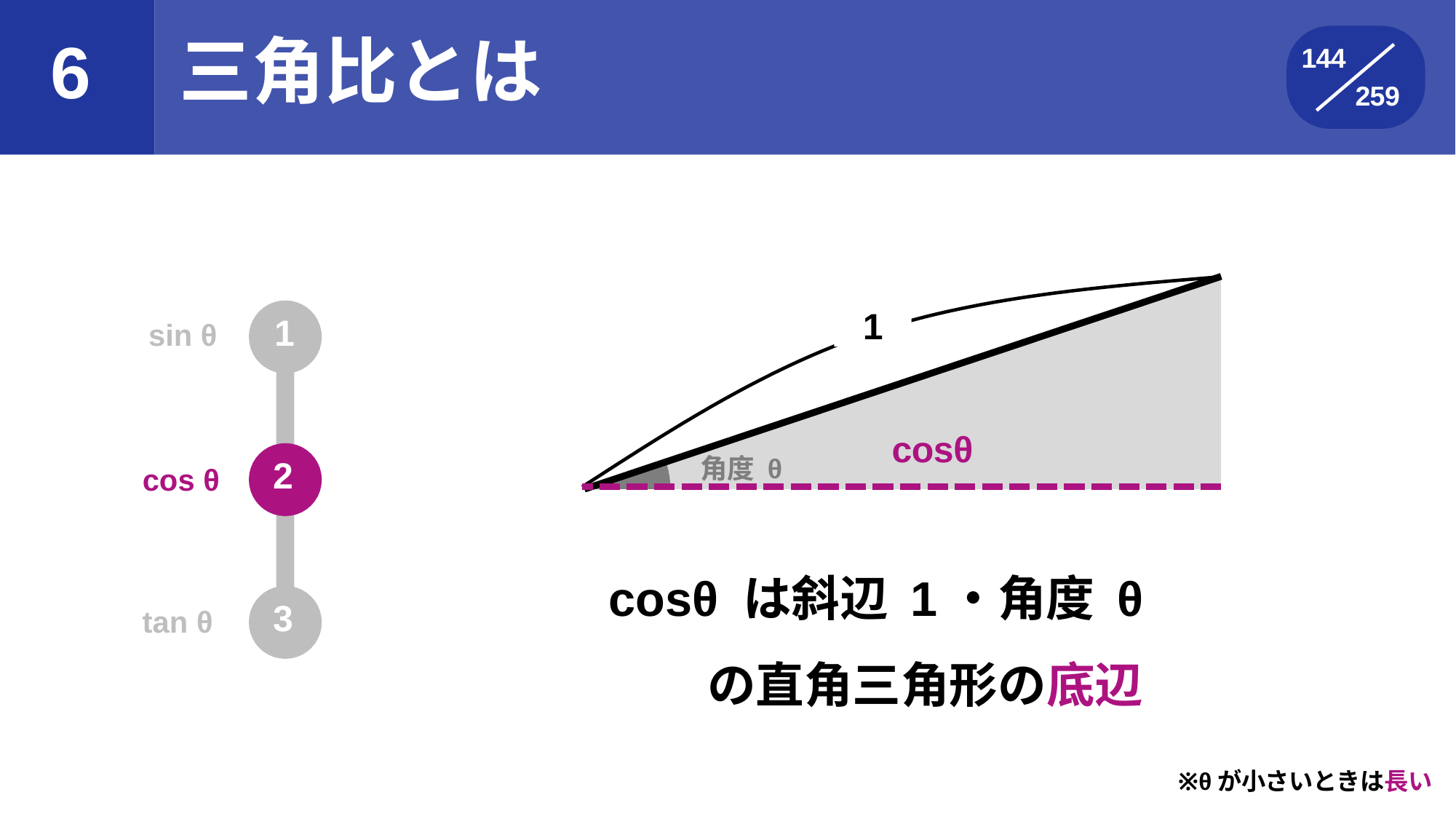

三角比とは
# 6
144
259

1

sin θ	1
cosθ
角度 θ
2
cos θ

cosθ は斜辺 1・角度 θ の直角三角形の底辺
※θが小さいときは長い

3
tan θ